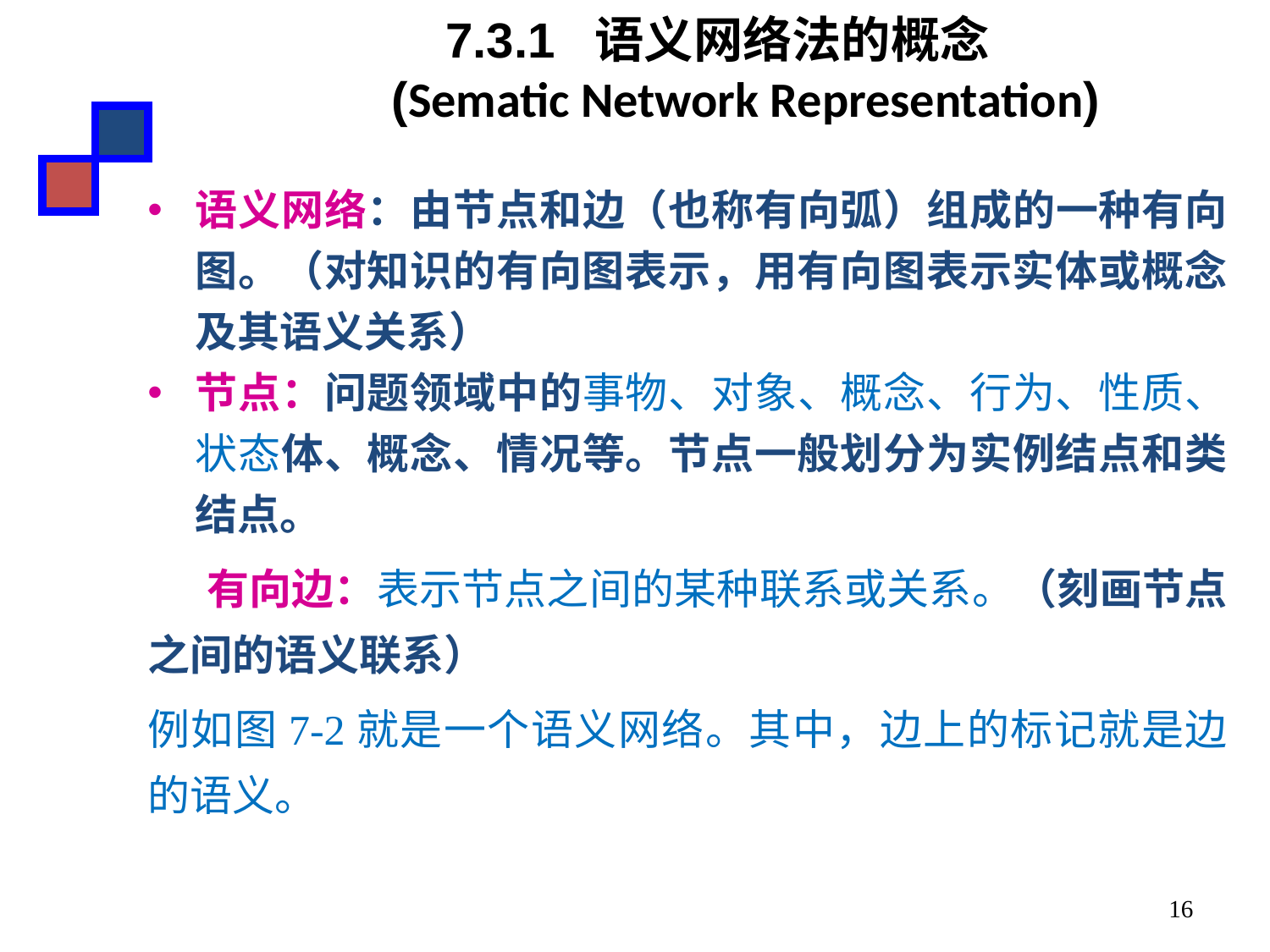

# 7.3.1  语义网络法的概念 (Sematic Network Representation)
语义网络：由节点和边（也称有向弧）组成的一种有向图。（对知识的有向图表示，用有向图表示实体或概念及其语义关系）
节点：问题领域中的事物、对象、概念、行为、性质、状态体、概念、情况等。节点一般划分为实例结点和类结点。
     有向边：表示节点之间的某种联系或关系。（刻画节点之间的语义联系）
例如图7-2就是一个语义网络。其中，边上的标记就是边的语义。

16